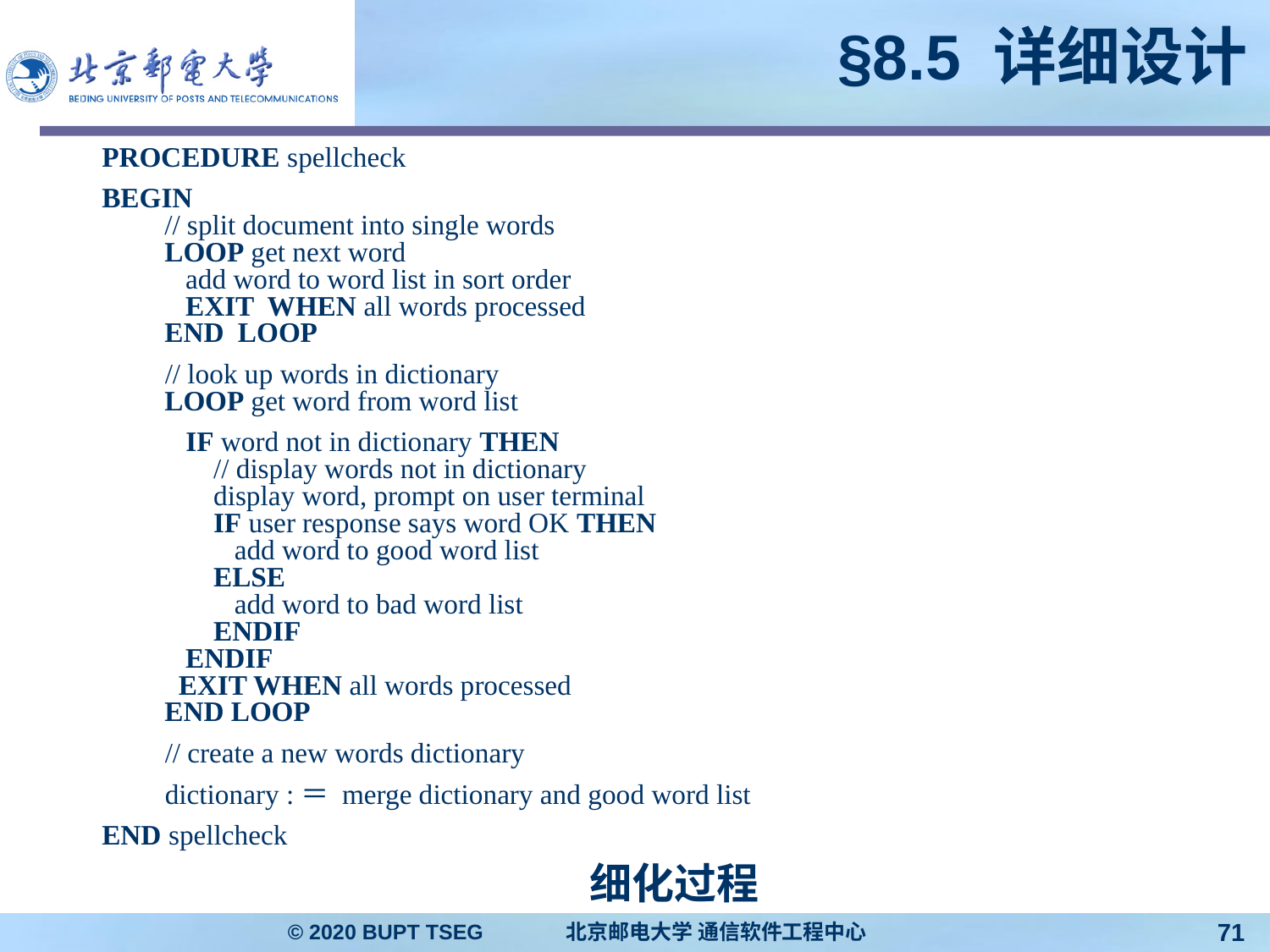

# §8.5 详细设计
PROCEDURE spellcheck
BEGIN
// split document into single words
LOOP get next word
   add word to word list in sort order
   EXIT  WHEN all words processed
END  LOOP
         // look up words in dictionary
LOOP get word from word list
            IF word not in dictionary THEN
       // display words not in dictionary
       display word, prompt on user terminal
       IF user response says word OK THEN
          add word to good word list
       ELSE
          add word to bad word list
       ENDIF
   ENDIF
  EXIT WHEN all words processed
END LOOP
         // create a new words dictionary
         dictionary :＝ merge dictionary and good word list
END spellcheck
细化过程
© 2020 BUPT TSEG             北京邮电大学 通信软件工程中心